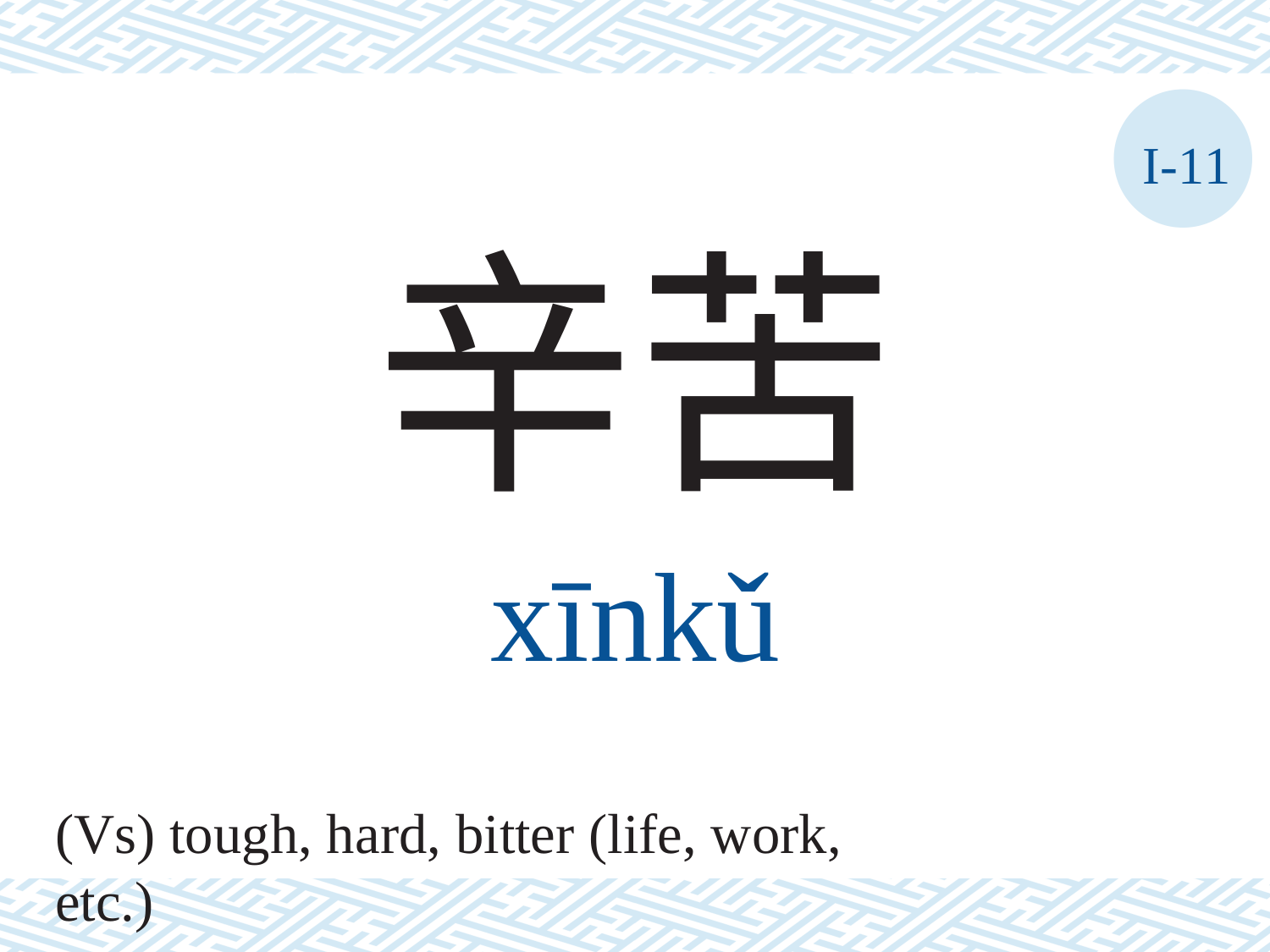

I-11
辛苦
xīnkǔ
(Vs) tough, hard, bitter (life, work, etc.)